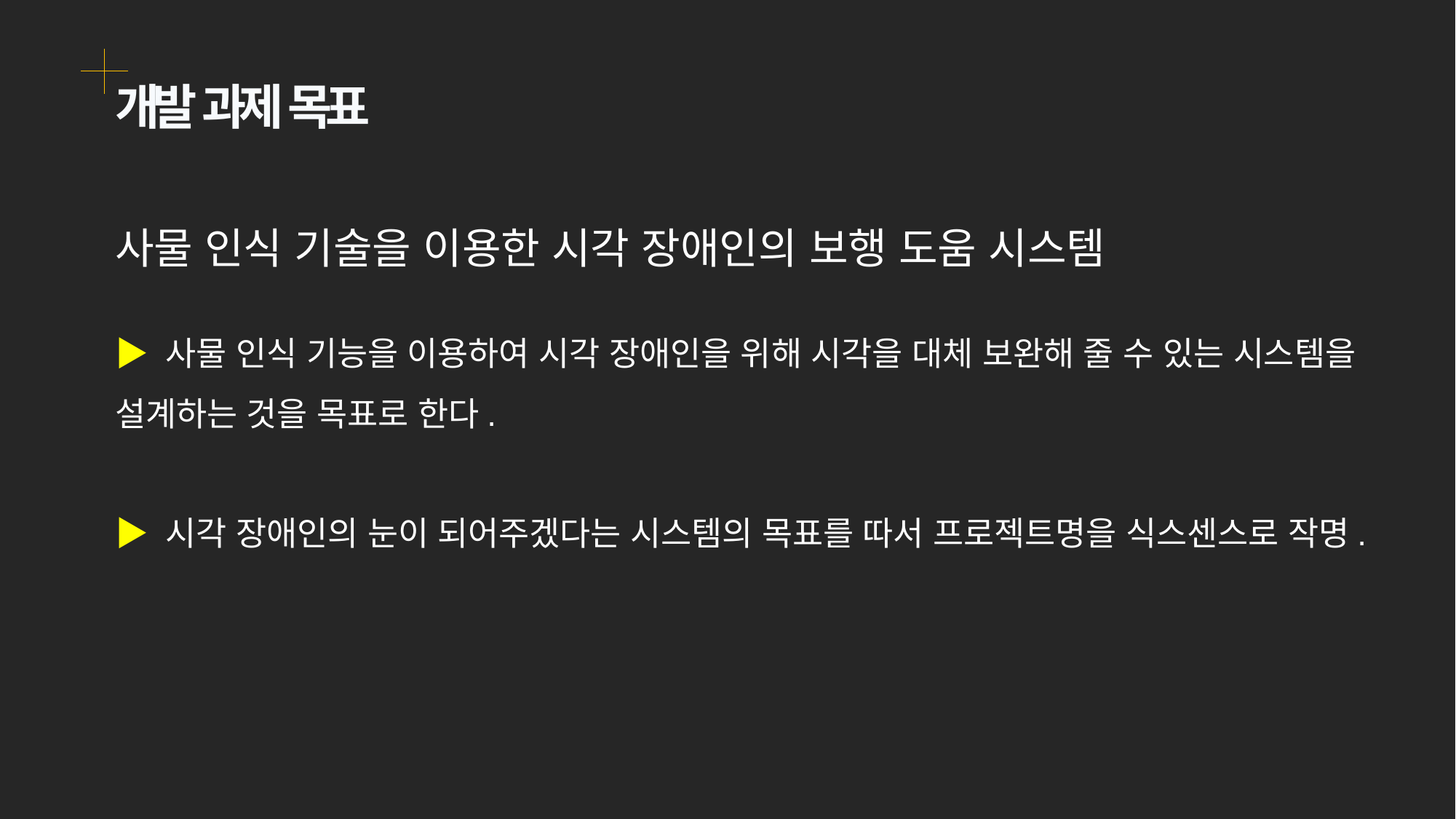

개발  과제  목표
사물 인식 기술을 이용한 시각 장애인의 보행 도움 시스템

▶ 사물 인식 기능을 이용하여 시각 장애인을 위해 시각을 대체 보완해 줄 수 있는 시스템을 설계하는 것을 목표로 한다.

▶ 시각 장애인의 눈이 되어주겠다는 시스템의 목표를 따서 프로젝트명을 식스센스로 작명.